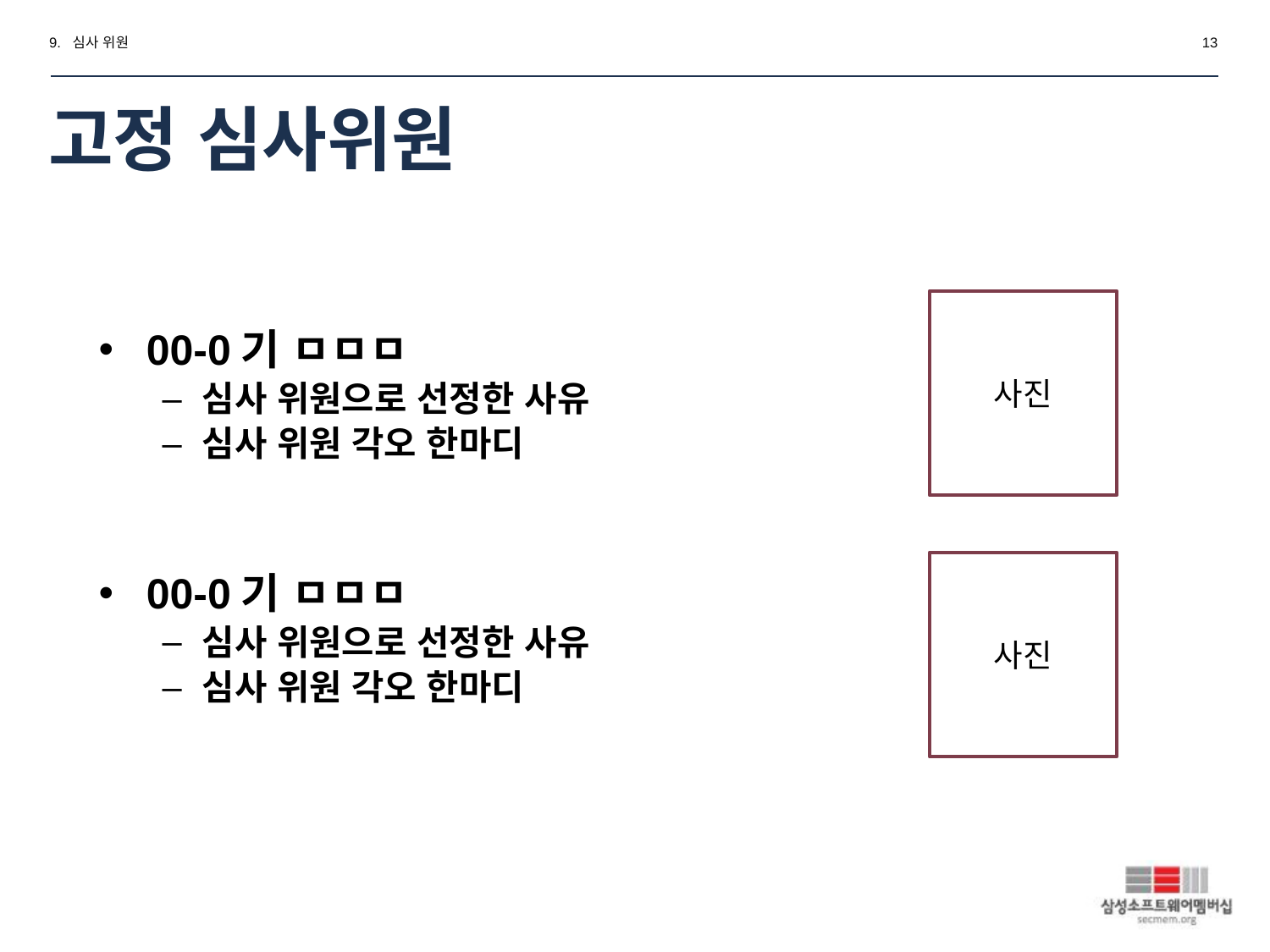

9.  심사 위원
13
# 고정 심사위원

00-0기 ㅁㅁㅁ
심사 위원으로 선정한 사유
심사 위원 각오 한마디

00-0기 ㅁㅁㅁ
심사 위원으로 선정한 사유
심사 위원 각오 한마디

사진
사진